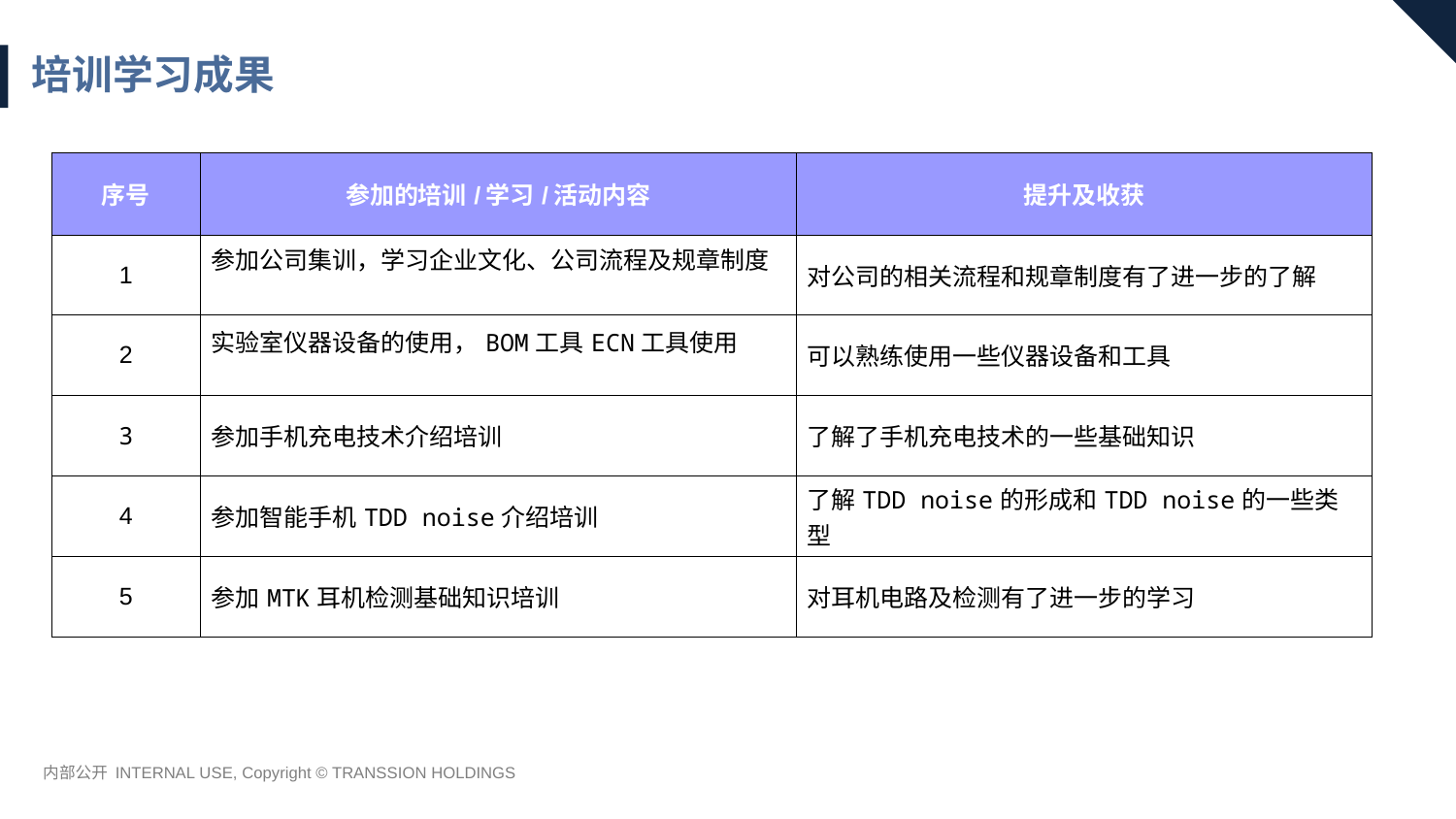

培训学习成果
| 序号 | 参加的培训/学习/活动内容 | 提升及收获 |
| --- | --- | --- |
| 1 | 参加公司集训，学习企业文化、公司流程及规章制度 | 对公司的相关流程和规章制度有了进一步的了解 |
| 2 | 实验室仪器设备的使用，BOM工具ECN工具使用 | 可以熟练使用一些仪器设备和工具 |
| 3 | 参加手机充电技术介绍培训 | 了解了手机充电技术的一些基础知识 |
| 4 | 参加智能手机TDD noise介绍培训 | 了解TDD noise的形成和TDD noise的一些类型 |
| 5 | 参加MTK耳机检测基础知识培训 | 对耳机电路及检测有了进一步的学习 |